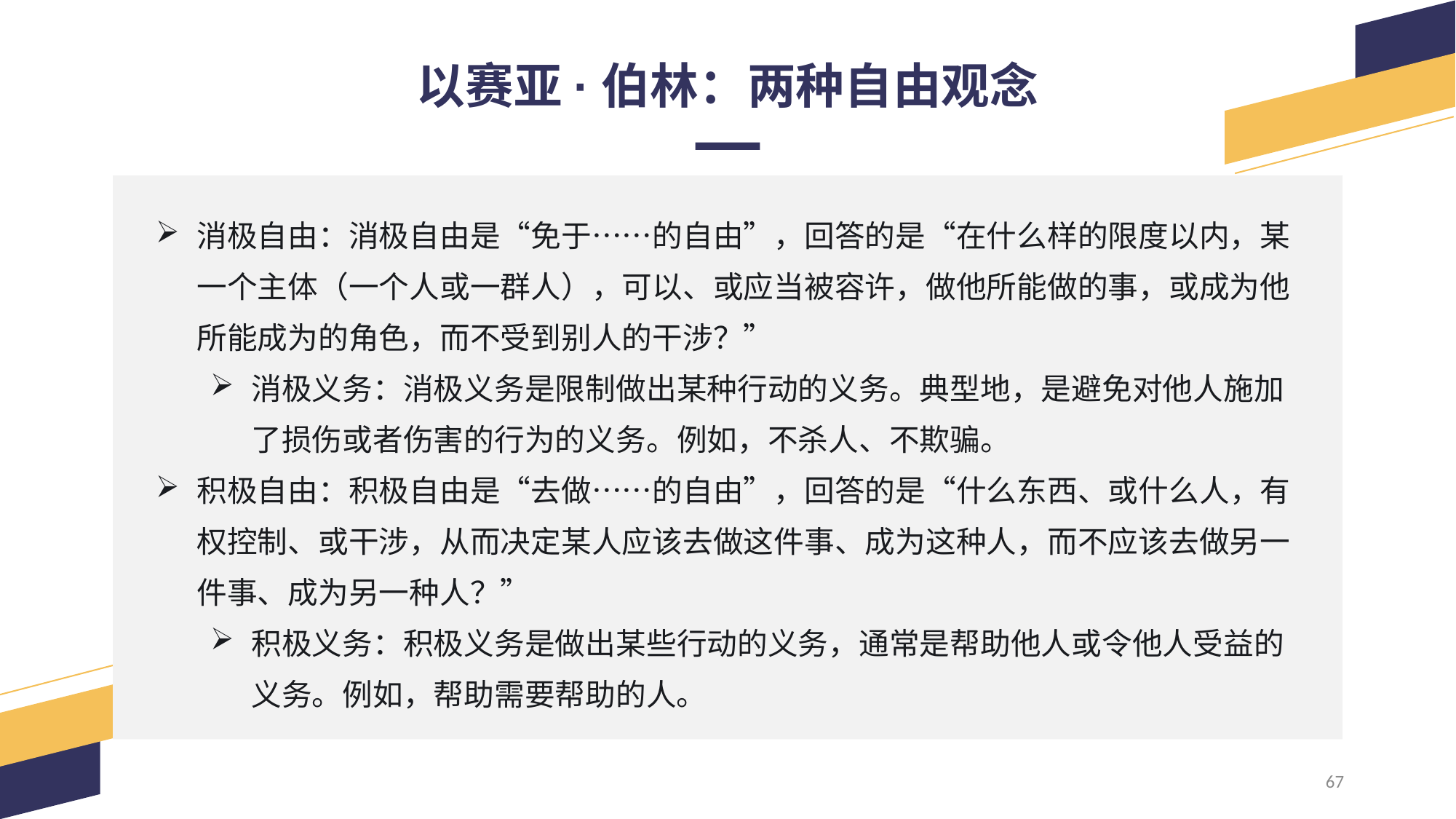

以赛亚·伯林：两种自由观念

消极自由：消极自由是“免于……的自由”，回答的是“在什么样的限度以内，某一个主体（一个人或一群人），可以、或应当被容许，做他所能做的事，或成为他所能成为的角色，而不受到别人的干涉？”
消极义务：消极义务是限制做出某种行动的义务。典型地，是避免对他人施加了损伤或者伤害的行为的义务。例如，不杀人、不欺骗。
积极自由：积极自由是“去做……的自由”，回答的是“什么东西、或什么人，有权控制、或干涉，从而决定某人应该去做这件事、成为这种人，而不应该去做另一件事、成为另一种人？”
积极义务：积极义务是做出某些行动的义务，通常是帮助他人或令他人受益的义务。例如，帮助需要帮助的人。

67